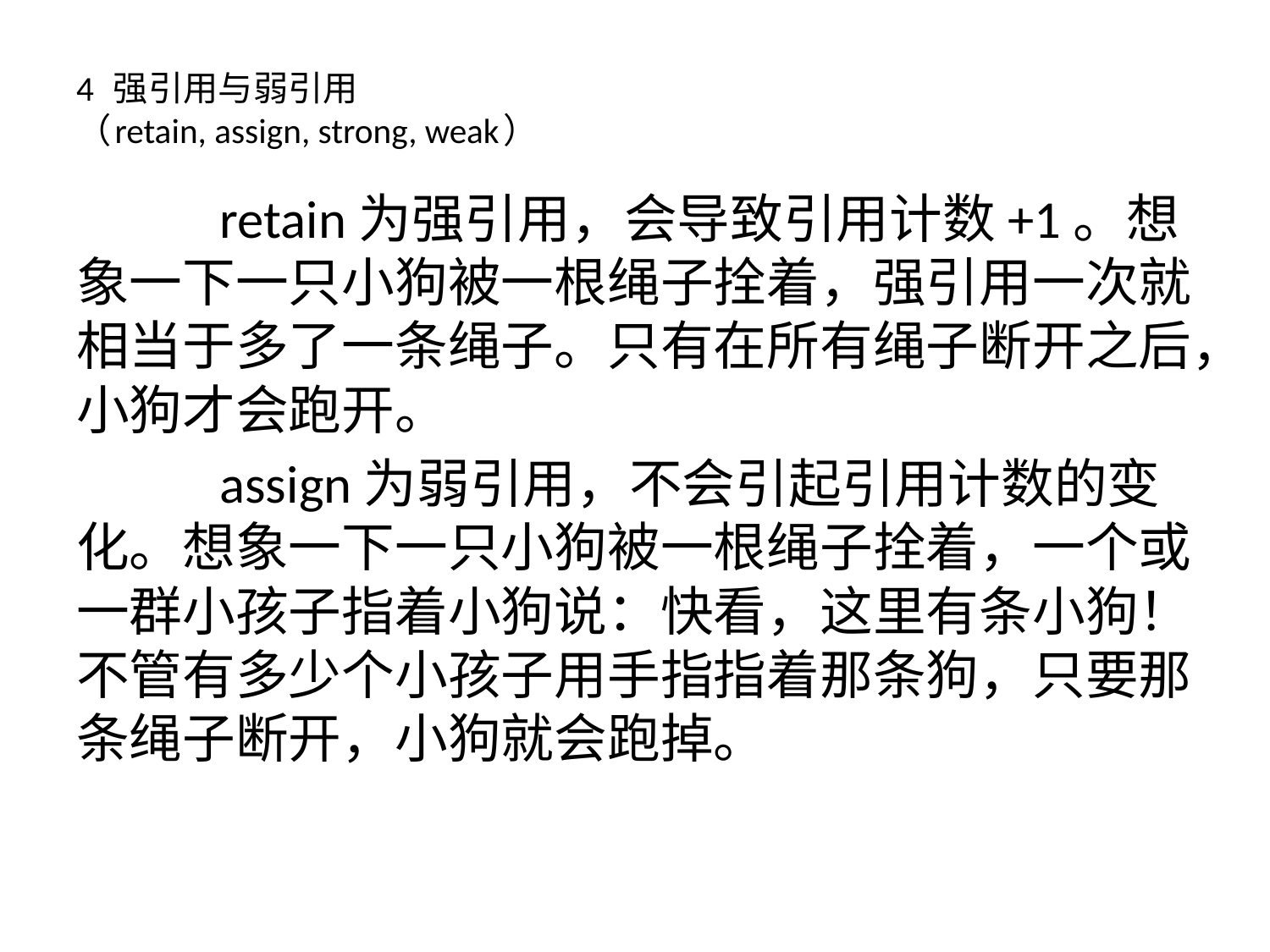

# 4  强引用与弱引用 （retain, assign, strong, weak）
	  retain为强引用，会导致引用计数+1。想象一下一只小狗被一根绳子拴着，强引用一次就相当于多了一条绳子。只有在所有绳子断开之后，小狗才会跑开。
	  assign为弱引用，不会引起引用计数的变化。想象一下一只小狗被一根绳子拴着，一个或一群小孩子指着小狗说：快看，这里有条小狗！不管有多少个小孩子用手指指着那条狗，只要那条绳子断开，小狗就会跑掉。